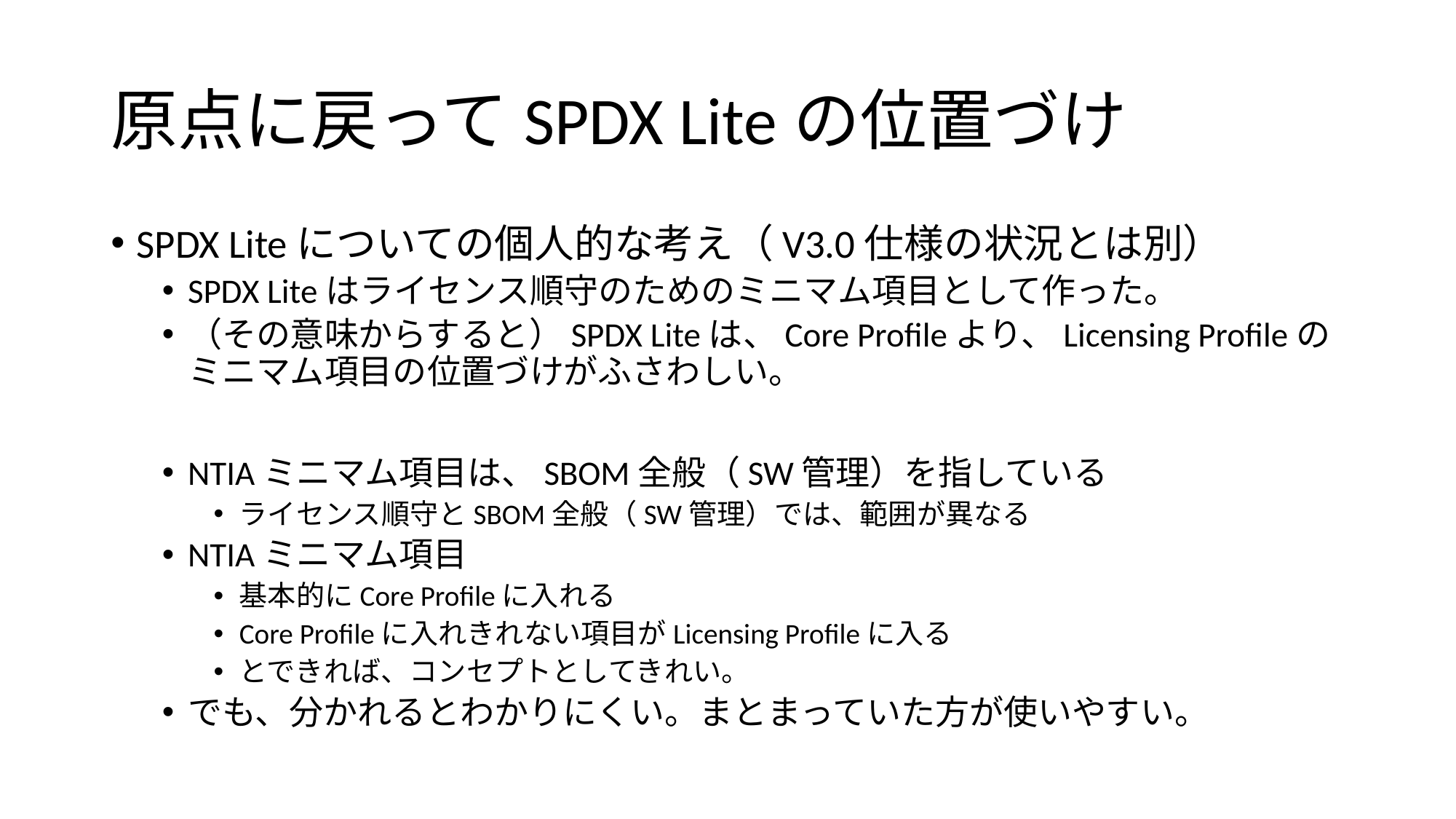

# 原点に戻ってSPDX Liteの位置づけ
SPDX Liteについての個人的な考え（V3.0仕様の状況とは別）
SPDX Liteはライセンス順守のためのミニマム項目として作った。
（その意味からすると）SPDX Liteは、Core Profileより、Licensing Profileのミニマム項目の位置づけがふさわしい。

NTIAミニマム項目は、SBOM全般（SW管理）を指している
ライセンス順守とSBOM全般（SW管理）では、範囲が異なる
NTIAミニマム項目
基本的にCore Profileに入れる
Core Profileに入れきれない項目がLicensing Profileに入る
とできれば、コンセプトとしてきれい。
でも、分かれるとわかりにくい。まとまっていた方が使いやすい。